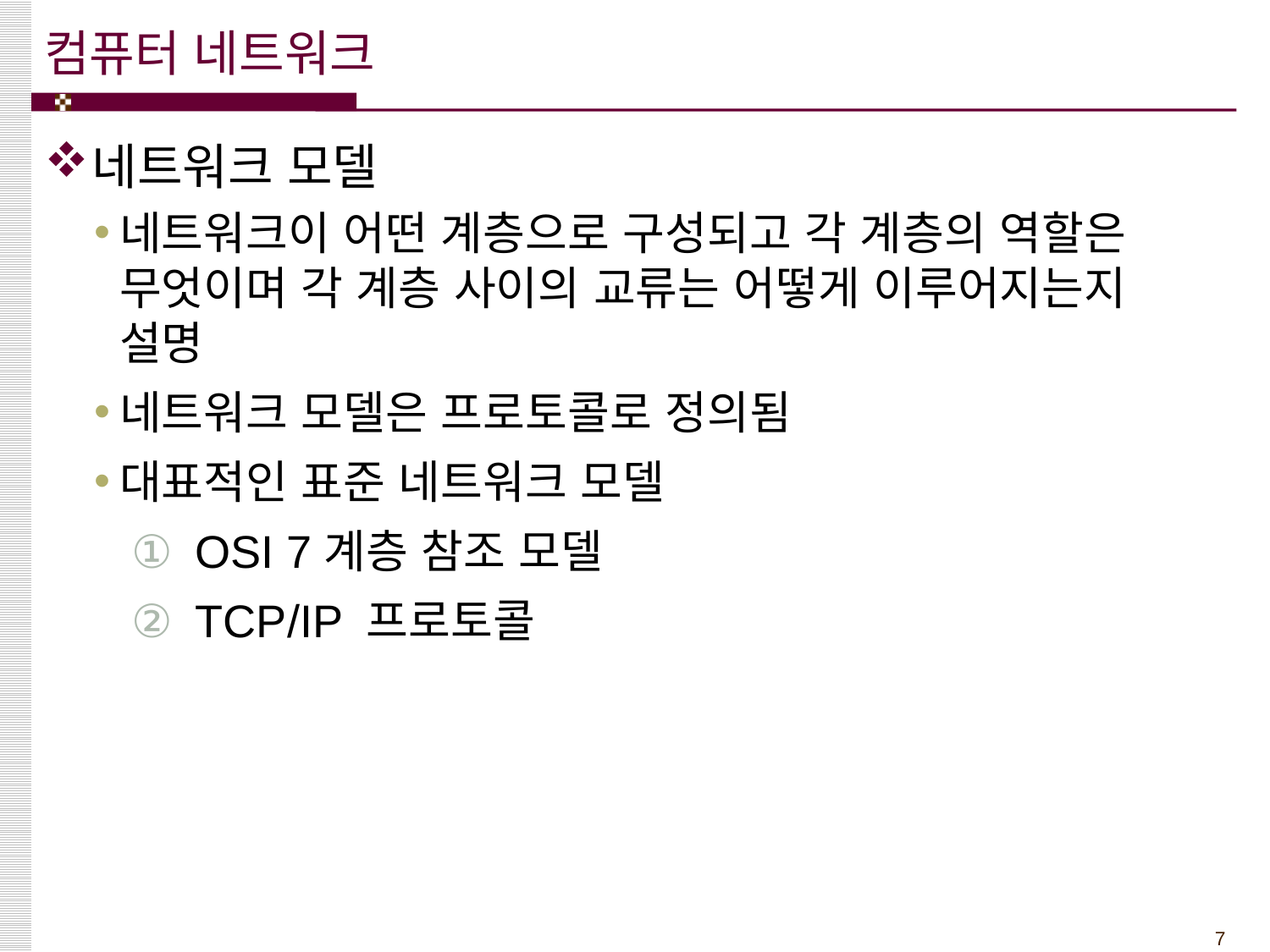

# 컴퓨터 네트워크
네트워크 모델
네트워크이 어떤 계층으로 구성되고 각 계층의 역할은 무엇이며 각 계층 사이의 교류는 어떻게 이루어지는지 설명
네트워크 모델은 프로토콜로 정의됨
대표적인 표준 네트워크 모델
OSI 7계층 참조 모델
TCP/IP 프로토콜